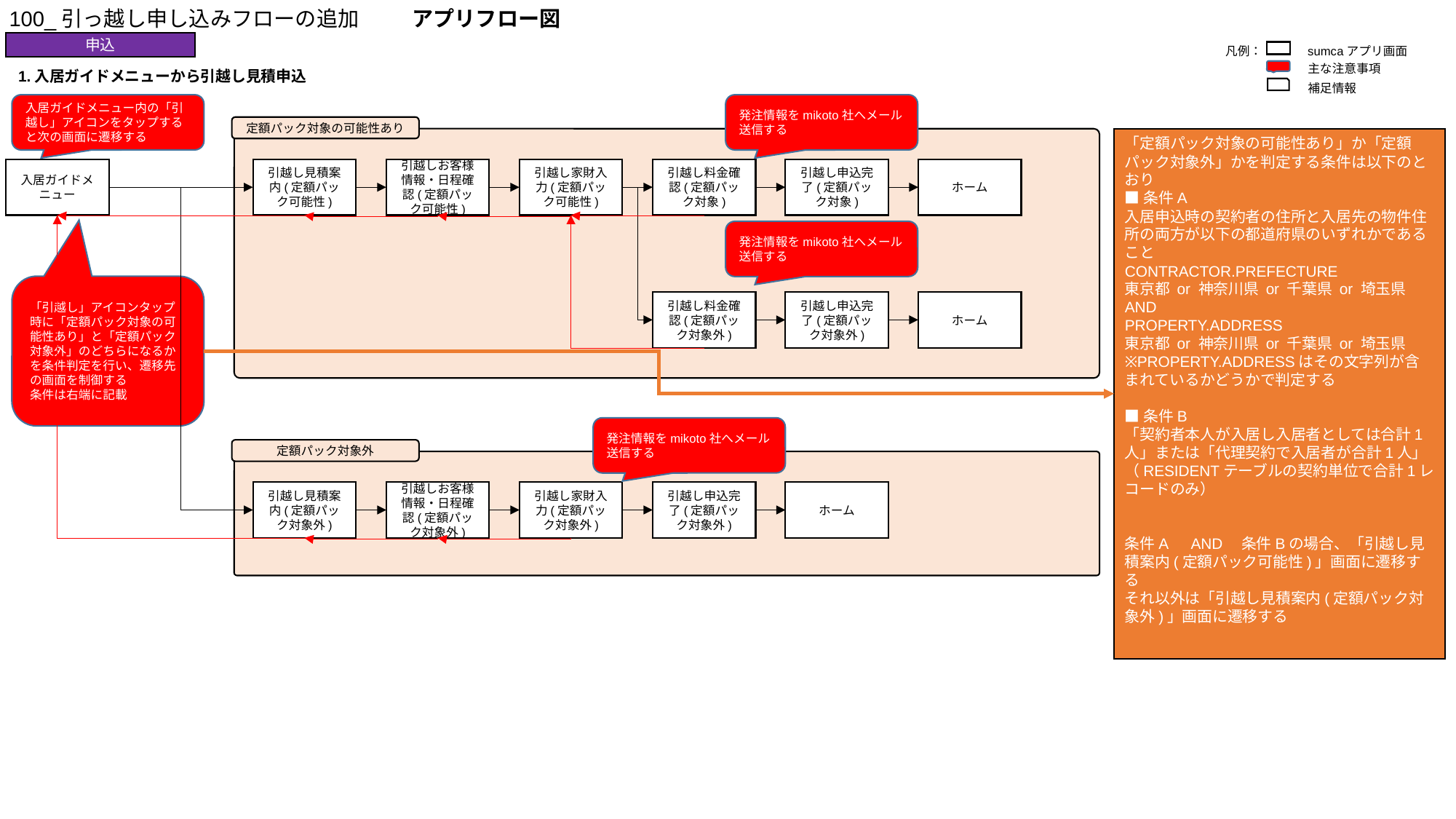

100_引っ越し申し込みフローの追加
アプリフロー図
申込
凡例：
sumcaアプリ画面

主な注意事項

1.入居ガイドメニューから引越し見積申込
補足情報

入居ガイドメニュー内の「引越し」アイコンをタップすると次の画面に遷移する
発注情報をmikoto社へメール送信する
定額パック対象の可能性あり

「定額パック対象の可能性あり」か「定額パック対象外」かを判定する条件は以下のとおり
■条件A
入居申込時の契約者の住所と入居先の物件住所の両方が以下の都道府県のいずれかであること
CONTRACTOR.PREFECTURE
東京都 or 神奈川県 or 千葉県 or 埼玉県
AND
PROPERTY.ADDRESS
東京都 or 神奈川県 or 千葉県 or 埼玉県
※PROPERTY.ADDRESSはその文字列が含まれているかどうかで判定する

■条件B
「契約者本人が入居し入居者としては合計1人」または「代理契約で入居者が合計1人」
（RESIDENTテーブルの契約単位で合計1レコードのみ）

条件A　AND　条件Bの場合、「引越し見積案内(定額パック可能性)」画面に遷移する
それ以外は「引越し見積案内(定額パック対象外)」画面に遷移する
入居ガイドメニュー
引越し見積案内(定額パック可能性)
引越しお客様情報・日程確認(定額パック可能性)
引越し家財入力(定額パック可能性)
引越し料金確認(定額パック対象)
引越し申込完了(定額パック対象)
ホーム
発注情報をmikoto社へメール送信する
「引越し」アイコンタップ時に「定額パック対象の可能性あり」と「定額パック対象外」のどちらになるかを条件判定を行い、遷移先の画面を制御する
条件は右端に記載
引越し料金確認(定額パック対象外)
引越し申込完了(定額パック対象外)
ホーム
発注情報をmikoto社へメール送信する
定額パック対象外

引越し見積案内(定額パック対象外)
引越しお客様情報・日程確認(定額パック対象外)
引越し家財入力(定額パック対象外)
引越し申込完了(定額パック対象外)
ホーム